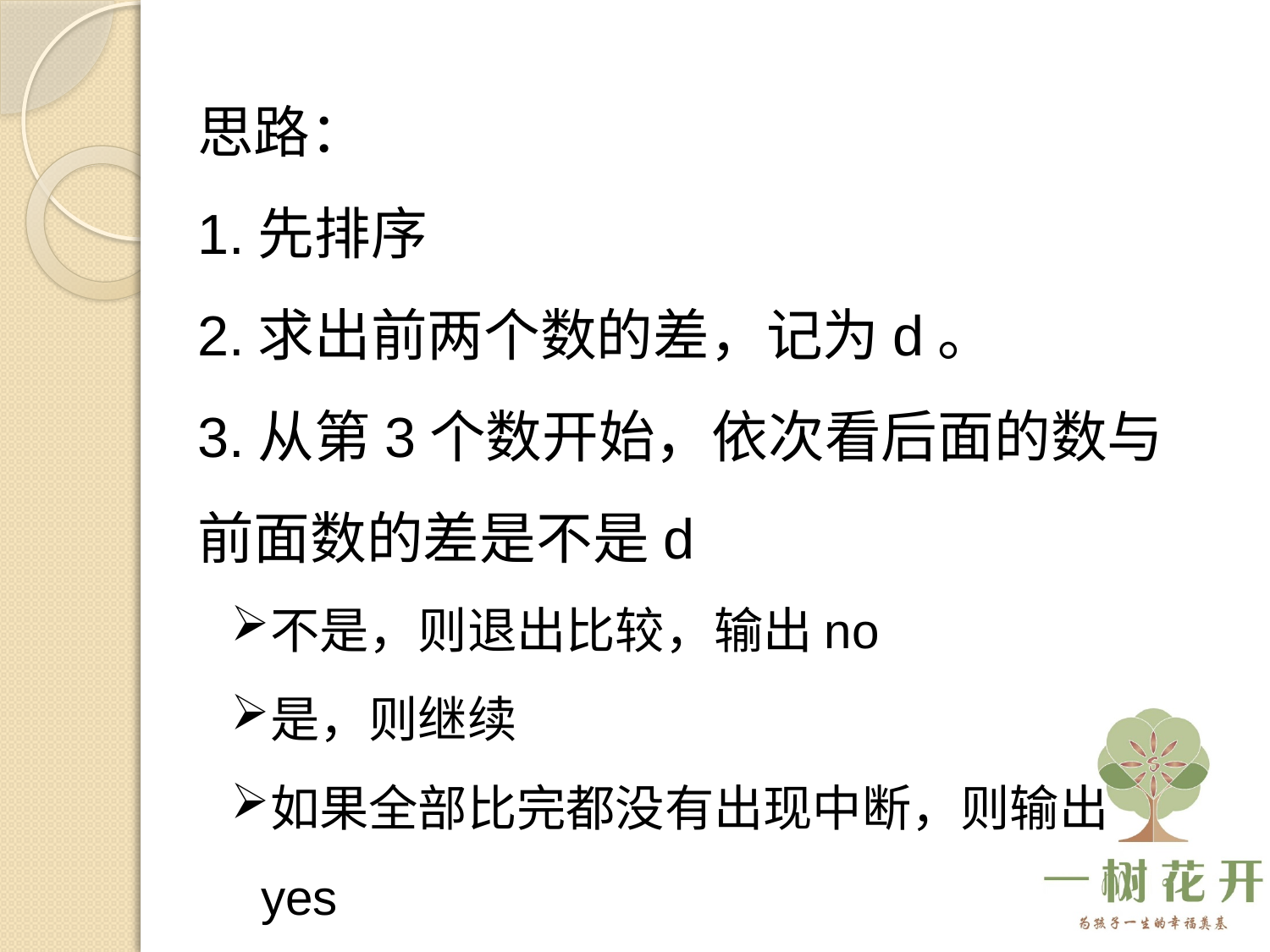

思路：
1.先排序
2.求出前两个数的差，记为d。
3.从第3个数开始，依次看后面的数与前面数的差是不是d
不是，则退出比较，输出no
是，则继续
如果全部比完都没有出现中断，则输出yes